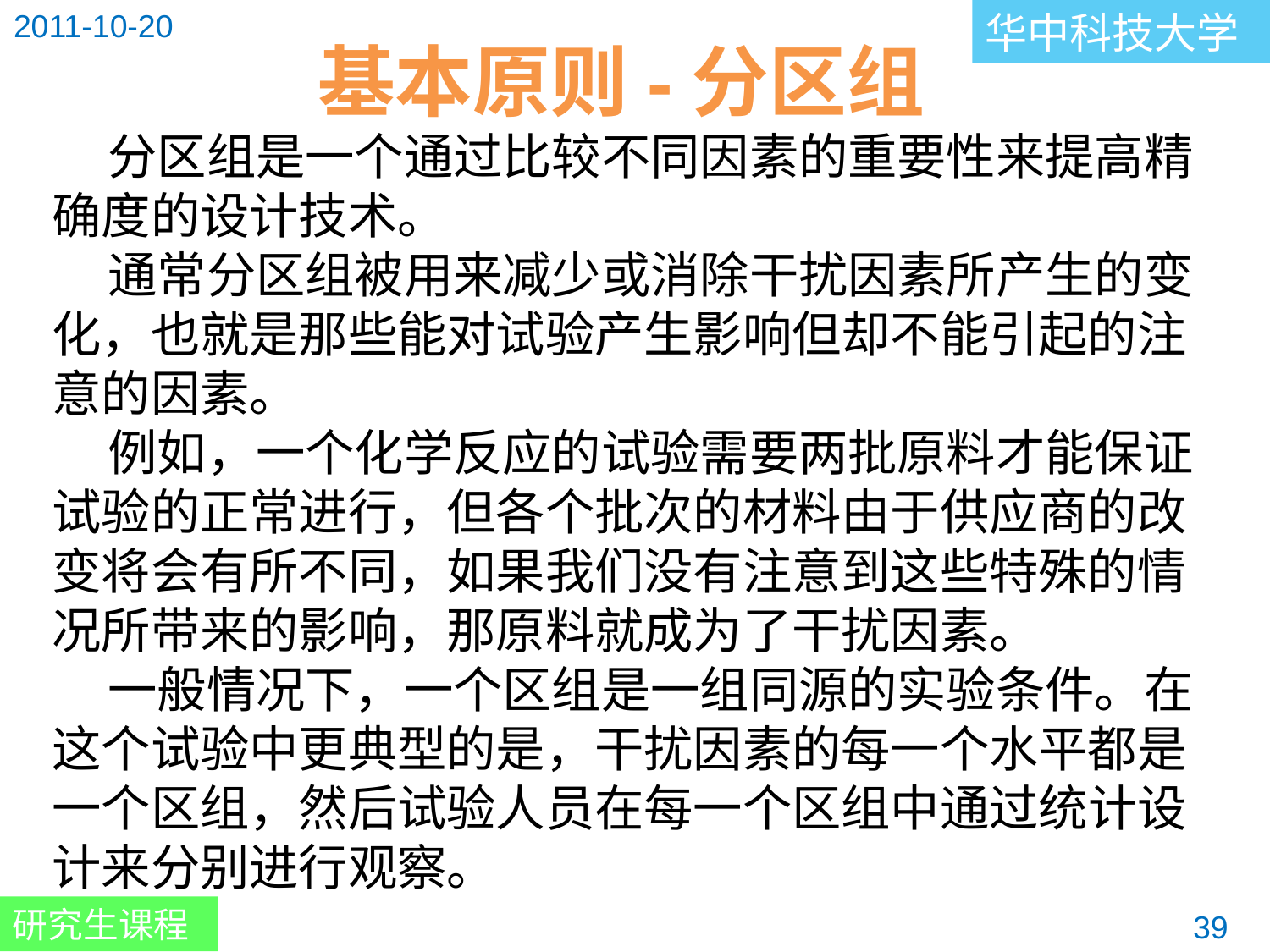

基本原则-分区组
    分区组是一个通过比较不同因素的重要性来提高精确度的设计技术。
    通常分区组被用来减少或消除干扰因素所产生的变化，也就是那些能对试验产生影响但却不能引起的注意的因素。
    例如，一个化学反应的试验需要两批原料才能保证试验的正常进行，但各个批次的材料由于供应商的改变将会有所不同，如果我们没有注意到这些特殊的情况所带来的影响，那原料就成为了干扰因素。
    一般情况下，一个区组是一组同源的实验条件。在这个试验中更典型的是，干扰因素的每一个水平都是一个区组，然后试验人员在每一个区组中通过统计设计来分别进行观察。